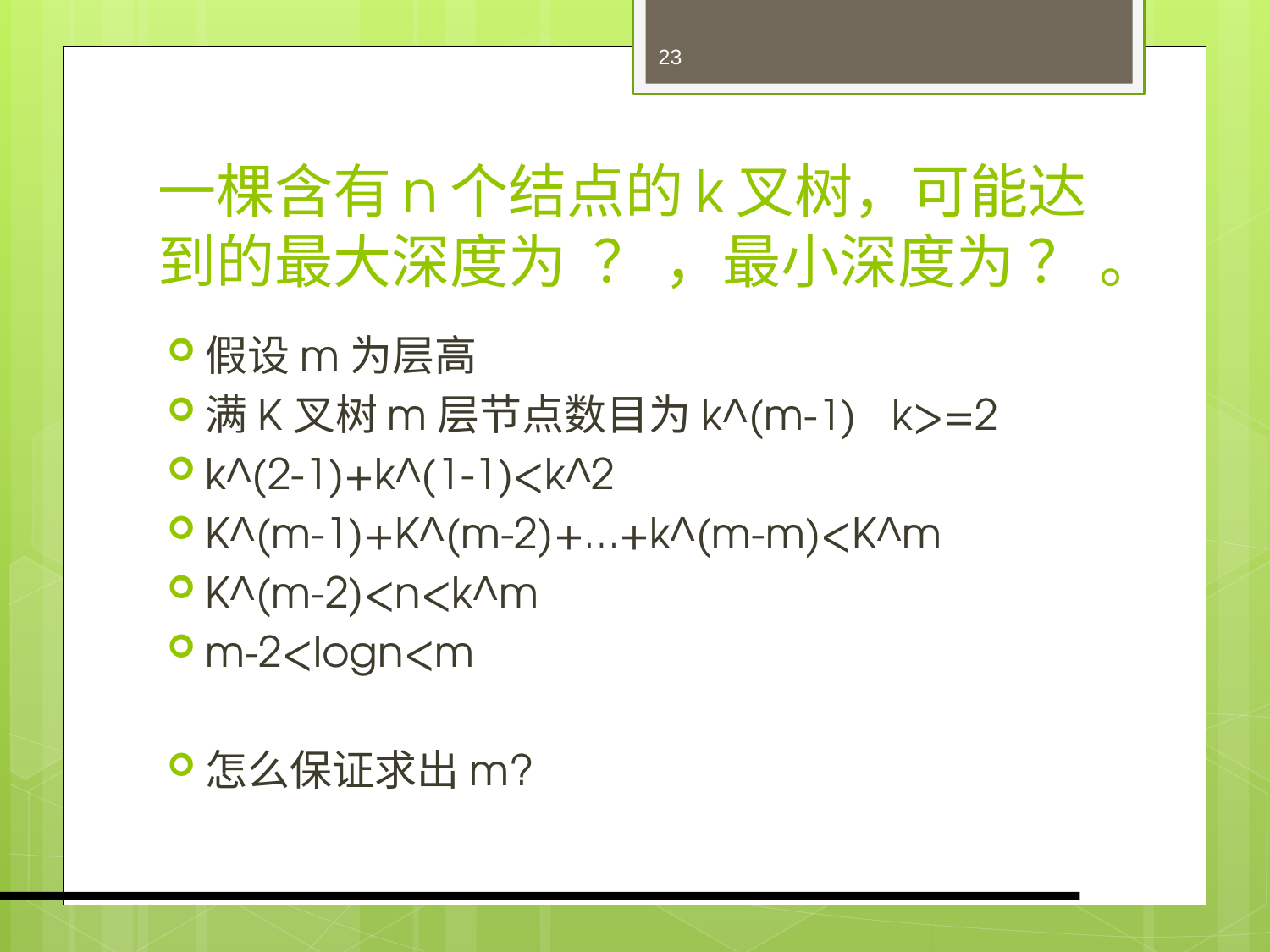

23
# 一棵含有n个结点的k叉树，可能达到的最大深度为  ？ ，最小深度为 ？ 。
假设m为层高
满K叉树m层节点数目为k^(m-1)   k>=2
k^(2-1)+k^(1-1)<k^2
K^(m-1)+K^(m-2)+…+k^(m-m)<K^m
K^(m-2)<n<k^m
m-2<logn<m

怎么保证求出m?